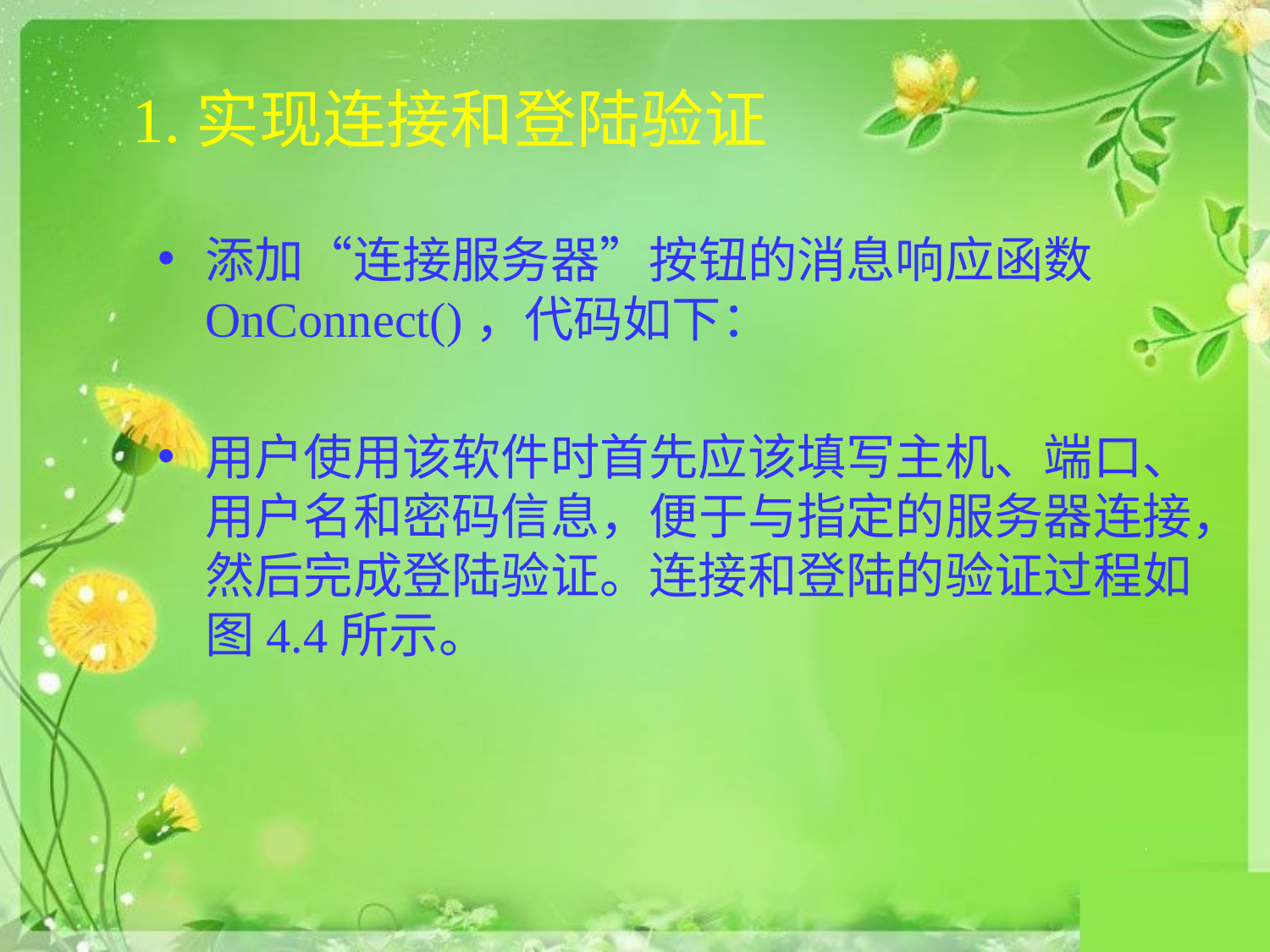

# 1.实现连接和登陆验证
添加“连接服务器”按钮的消息响应函数OnConnect()，代码如下：

用户使用该软件时首先应该填写主机、端口、用户名和密码信息，便于与指定的服务器连接，然后完成登陆验证。连接和登陆的验证过程如图4.4所示。